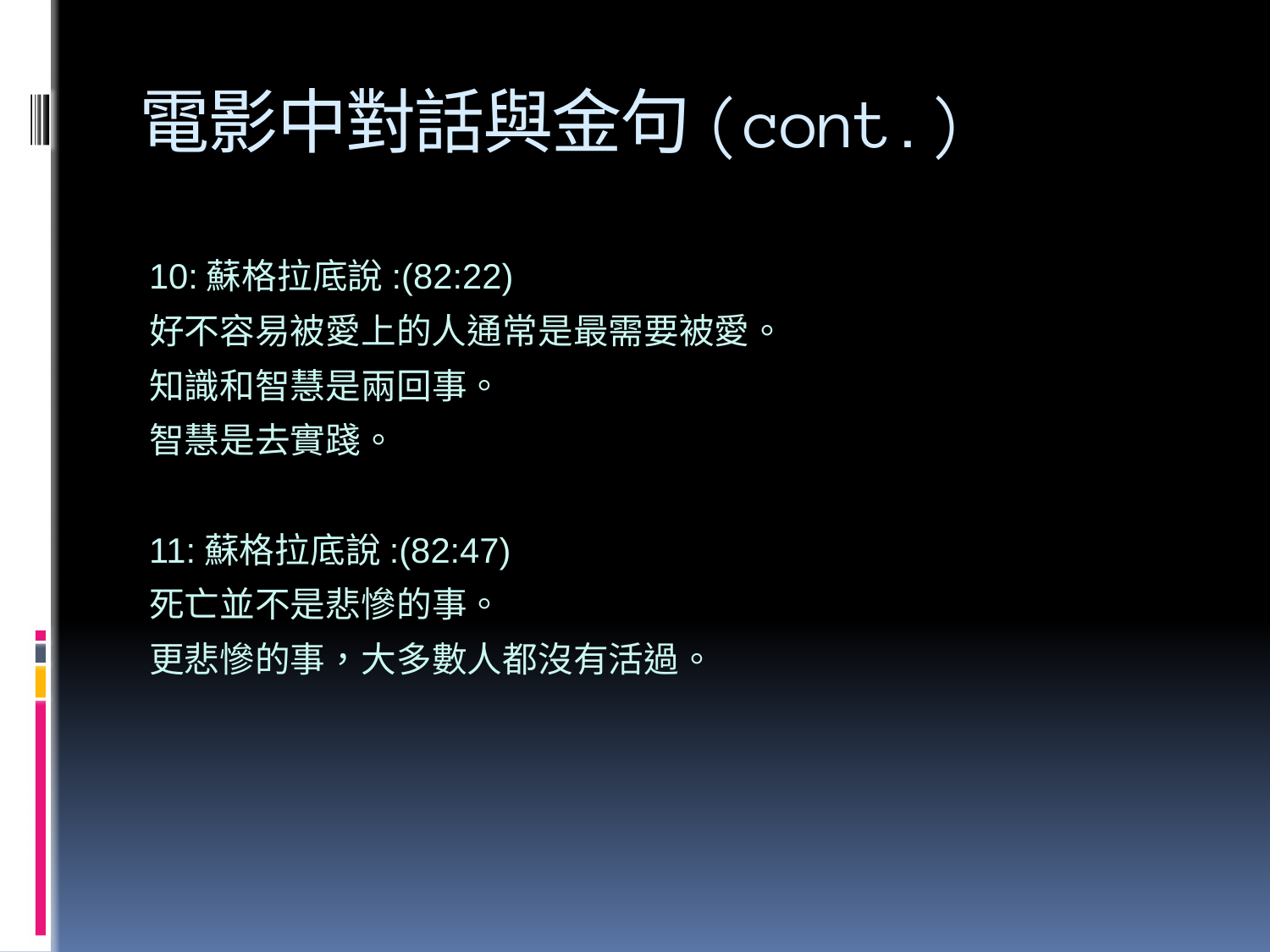

# 電影中對話與金句(cont.)
10:蘇格拉底說:(82:22)
好不容易被愛上的人通常是最需要被愛。
知識和智慧是兩回事。
智慧是去實踐。

11:蘇格拉底說:(82:47)
死亡並不是悲慘的事。
更悲慘的事，大多數人都沒有活過。